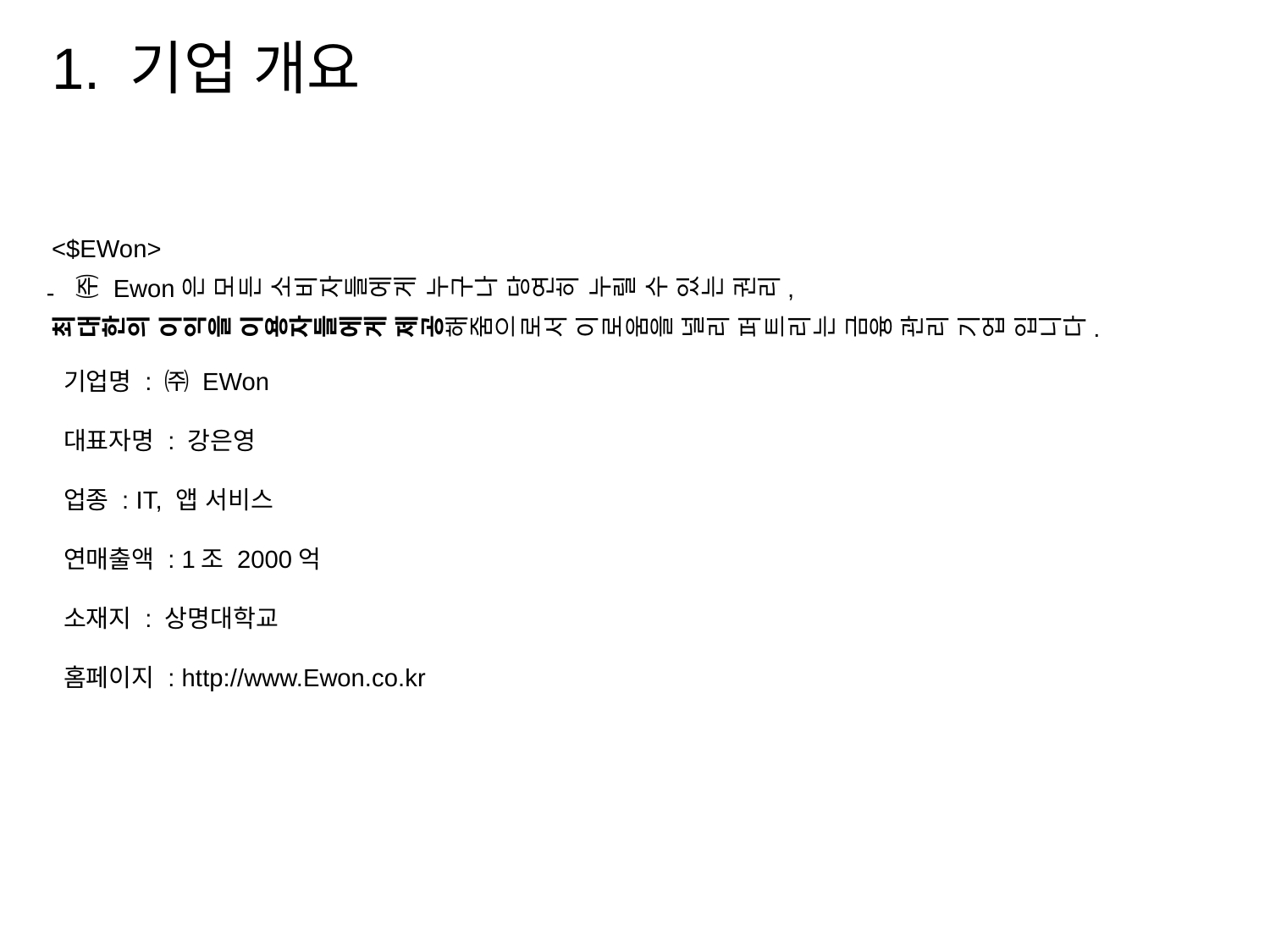

<$EWon>
㈜ Ewon은 모든 소비자들에게 누구나 당연히 누릴 수 있는 권리,
최대한의 이익을 이용자들에게 제공해줌으로서 이로움을 널리 퍼트리는 금융 관리 기업 입니다.
# 1. 기업 개요
기업명 : ㈜ EWon

대표자명 : 강은영

업종 : IT, 앱 서비스

연매출액 : 1조 2000억

소재지 : 상명대학교

홈페이지 : http://www.Ewon.co.kr